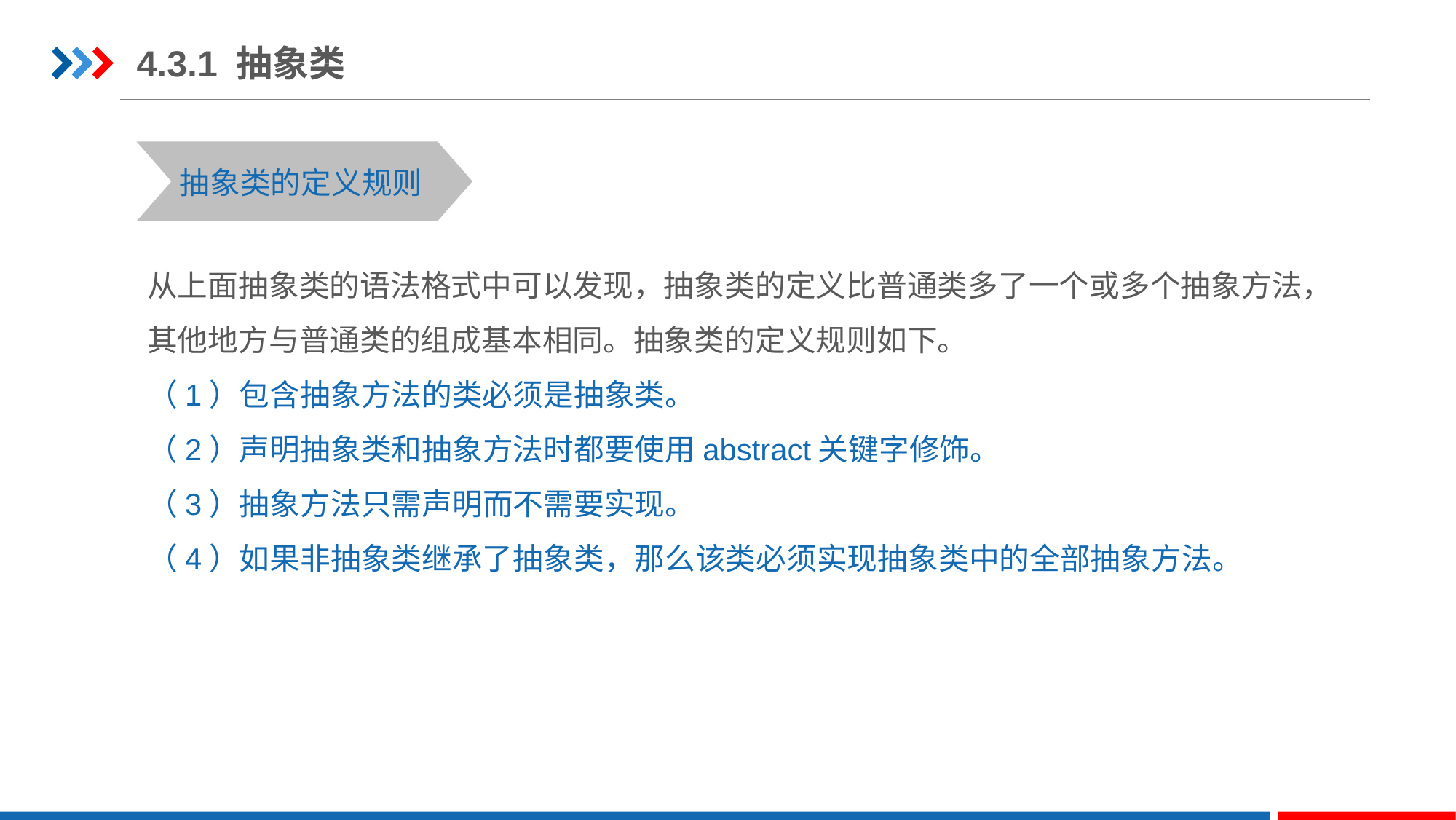

4.3.1 抽象类

抽象类的定义规则
从上面抽象类的语法格式中可以发现，抽象类的定义比普通类多了一个或多个抽象方法，其他地方与普通类的组成基本相同。抽象类的定义规则如下。
（1）包含抽象方法的类必须是抽象类。
（2）声明抽象类和抽象方法时都要使用abstract关键字修饰。
（3）抽象方法只需声明而不需要实现。
（4）如果非抽象类继承了抽象类，那么该类必须实现抽象类中的全部抽象方法。